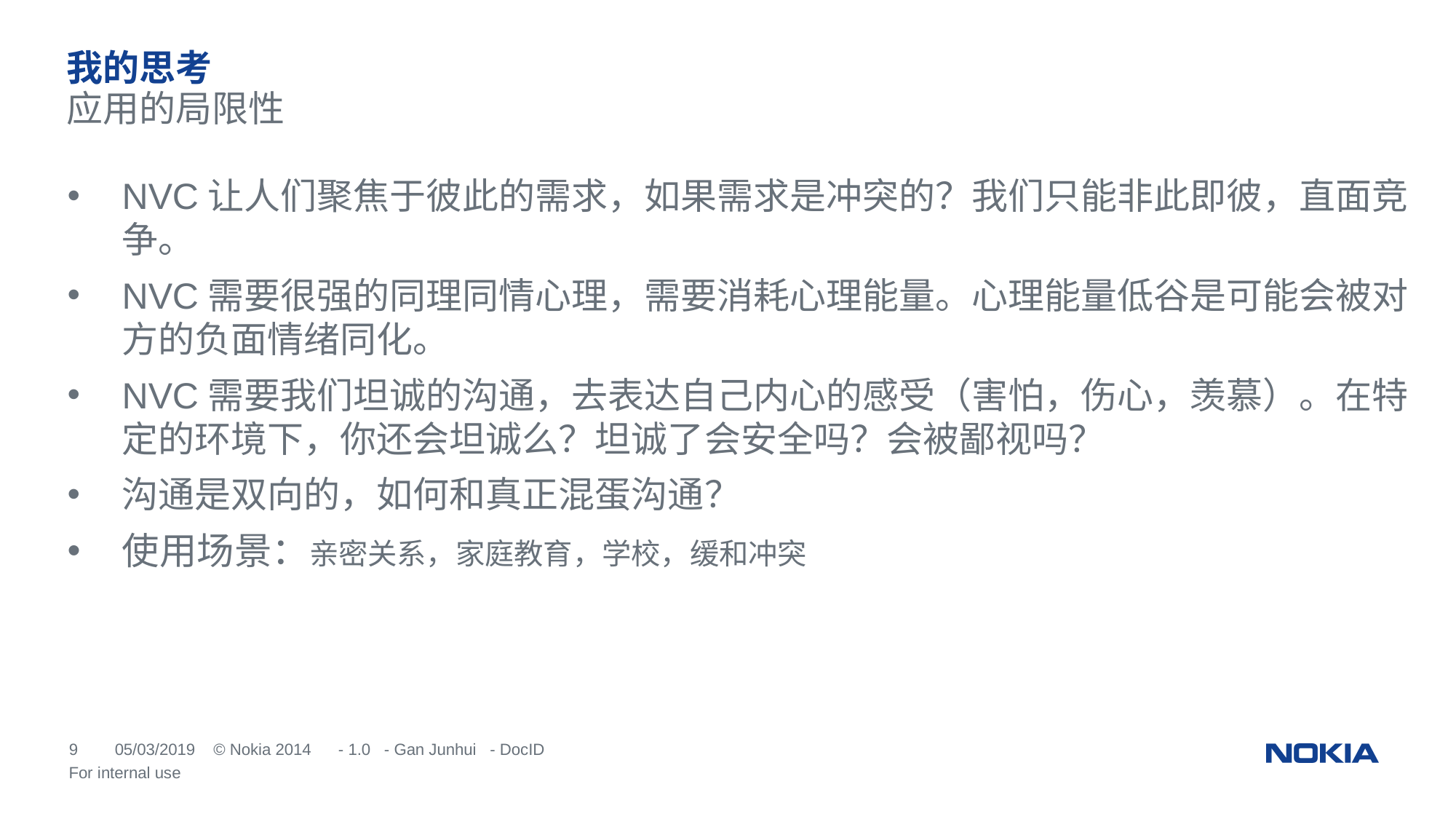

# 我的思考
应用的局限性
NVC让人们聚焦于彼此的需求，如果需求是冲突的？我们只能非此即彼，直面竞争。
NVC需要很强的同理同情心理，需要消耗心理能量。心理能量低谷是可能会被对方的负面情绪同化。
NVC需要我们坦诚的沟通，去表达自己内心的感受（害怕，伤心，羡慕）。在特定的环境下，你还会坦诚么？坦诚了会安全吗？会被鄙视吗？
沟通是双向的，如何和真正混蛋沟通？
使用场景：亲密关系，家庭教育，学校，缓和冲突